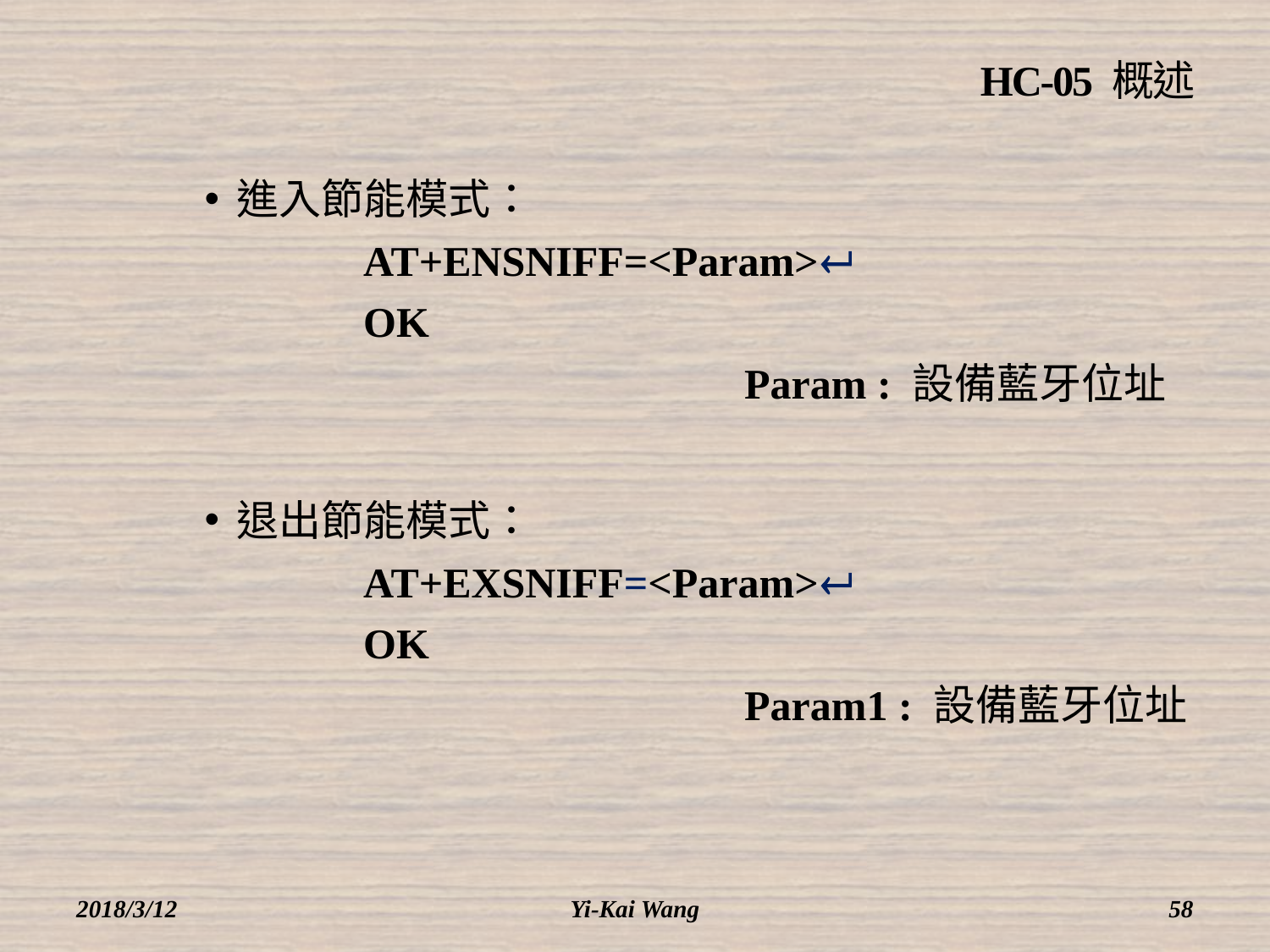

# HC-05 概述
進入節能模式：
		AT+ENSNIFF=<Param>↵
		OK
					Param : 設備藍牙位址

退出節能模式：
		AT+EXSNIFF=<Param>↵
		OK
					Param1 : 設備藍牙位址
2018/3/12
Yi-Kai Wang
58